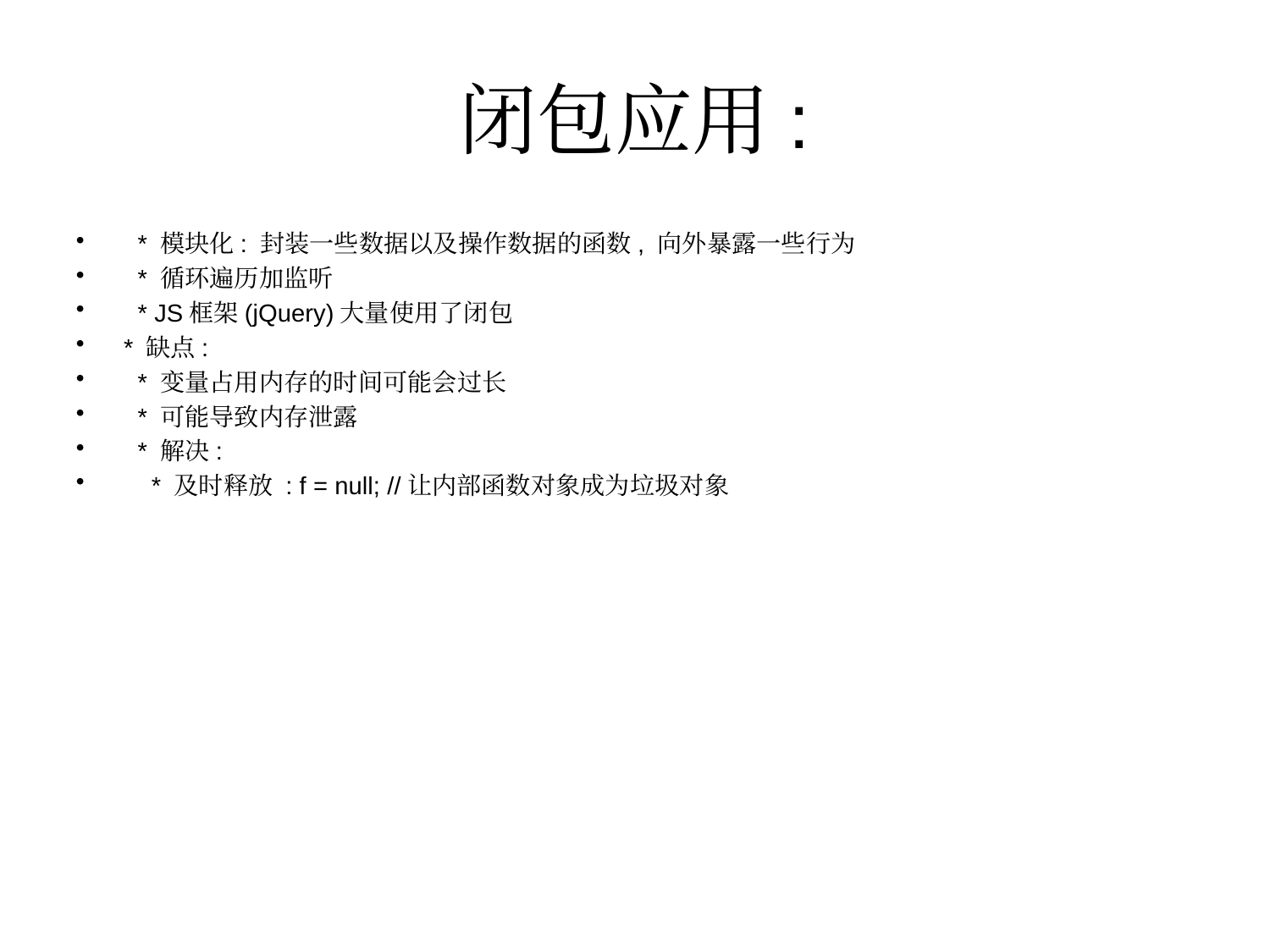

# 闭包应用:
  * 模块化: 封装一些数据以及操作数据的函数, 向外暴露一些行为
  * 循环遍历加监听
  * JS框架(jQuery)大量使用了闭包
* 缺点:
  * 变量占用内存的时间可能会过长
  * 可能导致内存泄露
  * 解决:
    * 及时释放 : f = null; //让内部函数对象成为垃圾对象